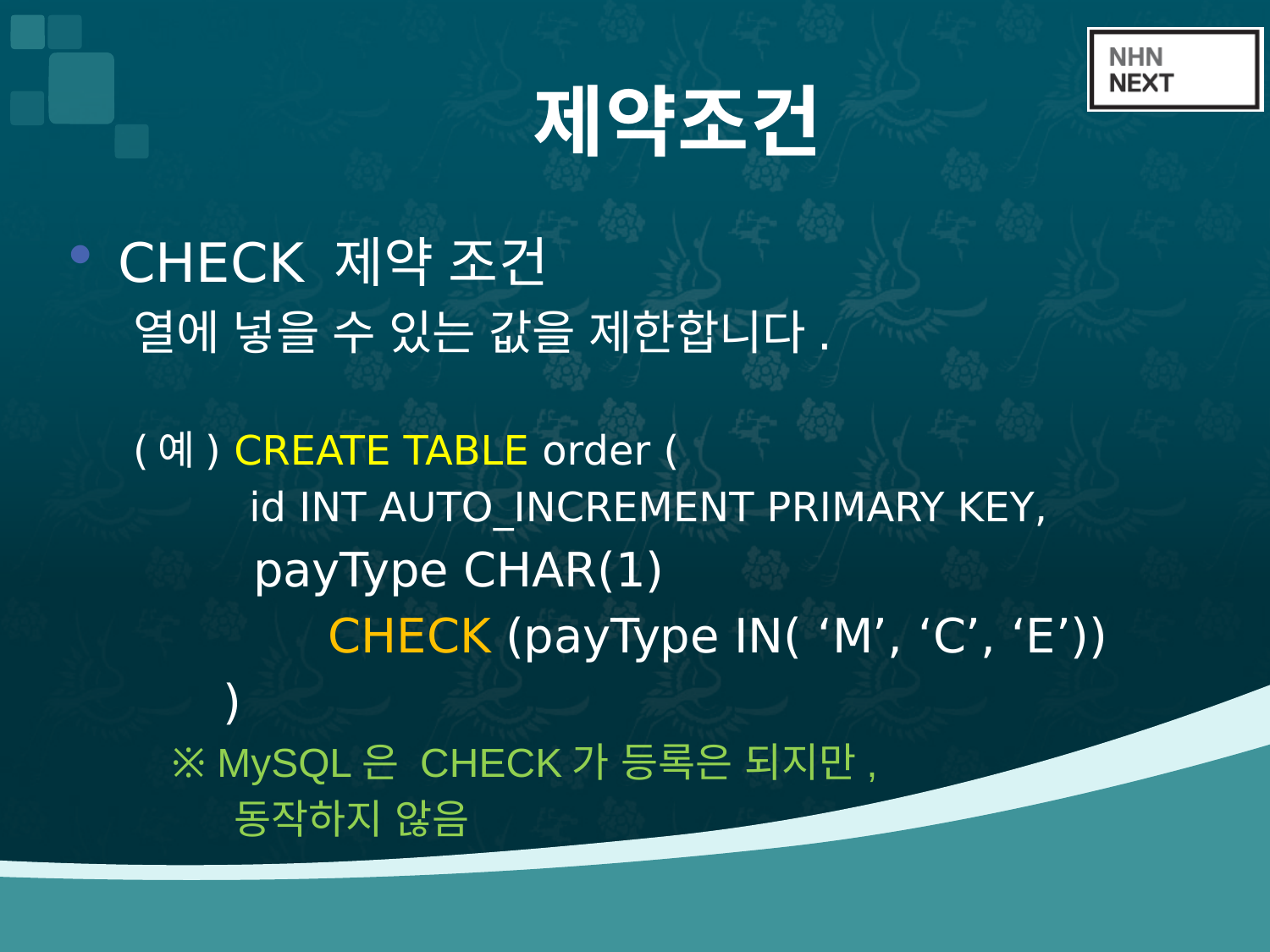

# 제약조건
CHECK 제약 조건
열에 넣을 수 있는 값을 제한합니다.

(예) CREATE TABLE order (
         id INT AUTO_INCREMENT PRIMARY KEY,
        payType CHAR(1)
             CHECK (payType IN( ‘M’, ‘C’, ‘E’))
      )
   ※ MySQL은 CHECK가 등록은 되지만,
        동작하지 않음